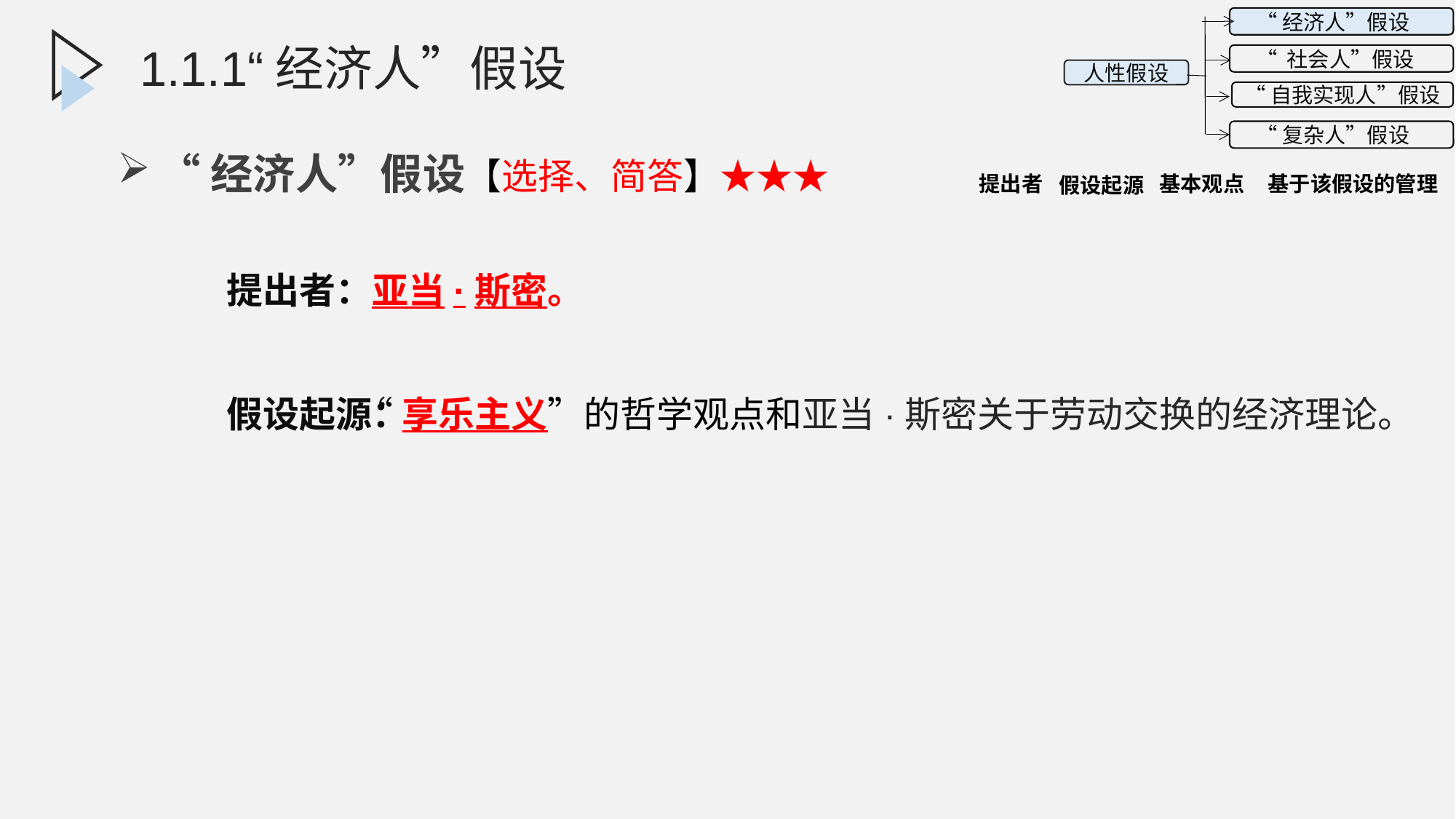

1.1.1.1“经济人”的基本含义
   “经济人”假设
   “ 社会人”假设
人性假设

“自我实现人”假设
   “复杂人”假设
1.1.1“经济人”假设
“经济人”假设【选择、简答】★★★

提出者
假设起源
基本观点
基于该假设的管理
提出者：亚当·斯密。
假设起源：
“享乐主义”的哲学观点和亚当·斯密关于劳动交换的经济理论。